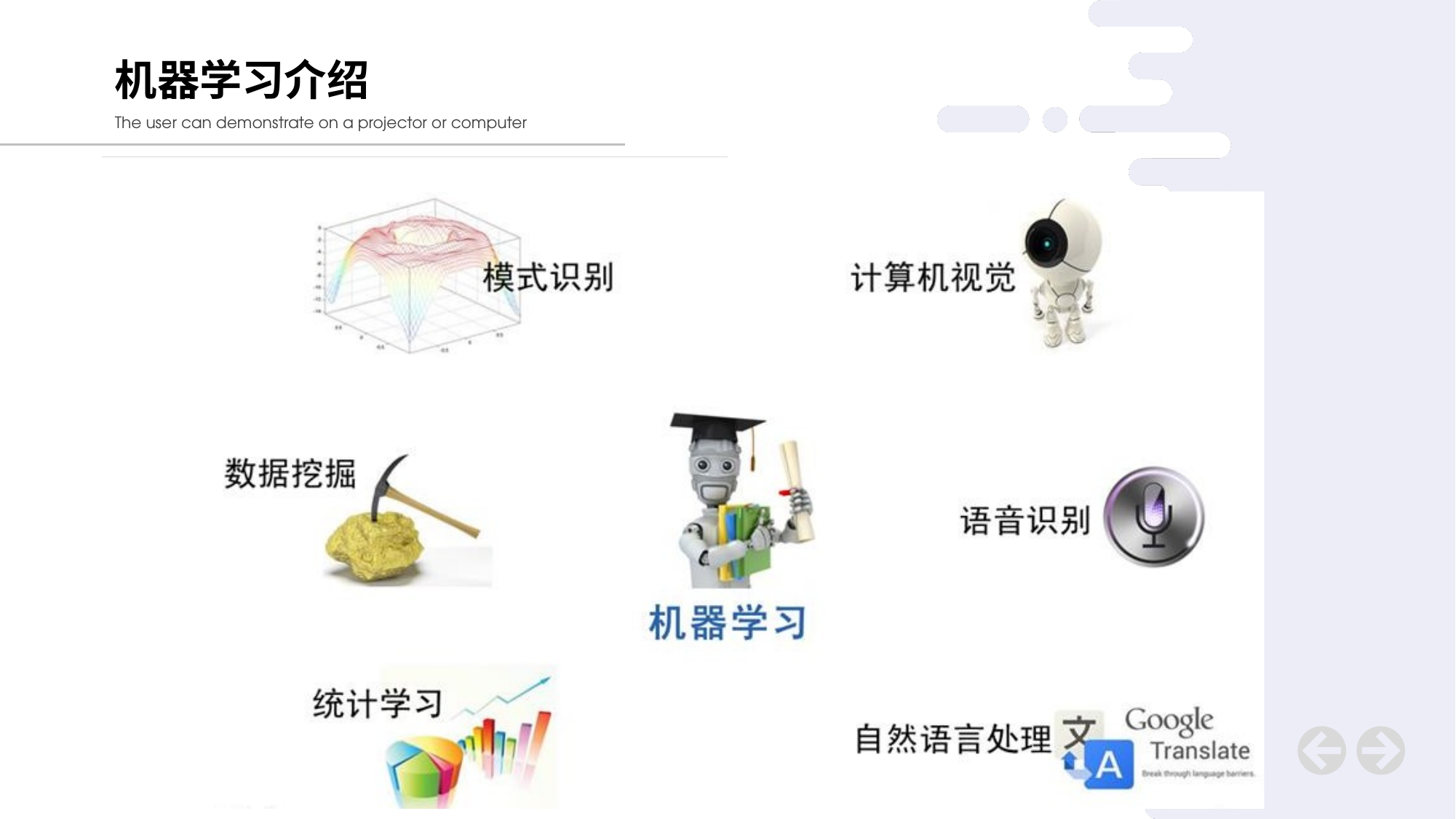

机器学习介绍
The user can demonstrate on a projector or computer

人工智能
机器学习
深度学习